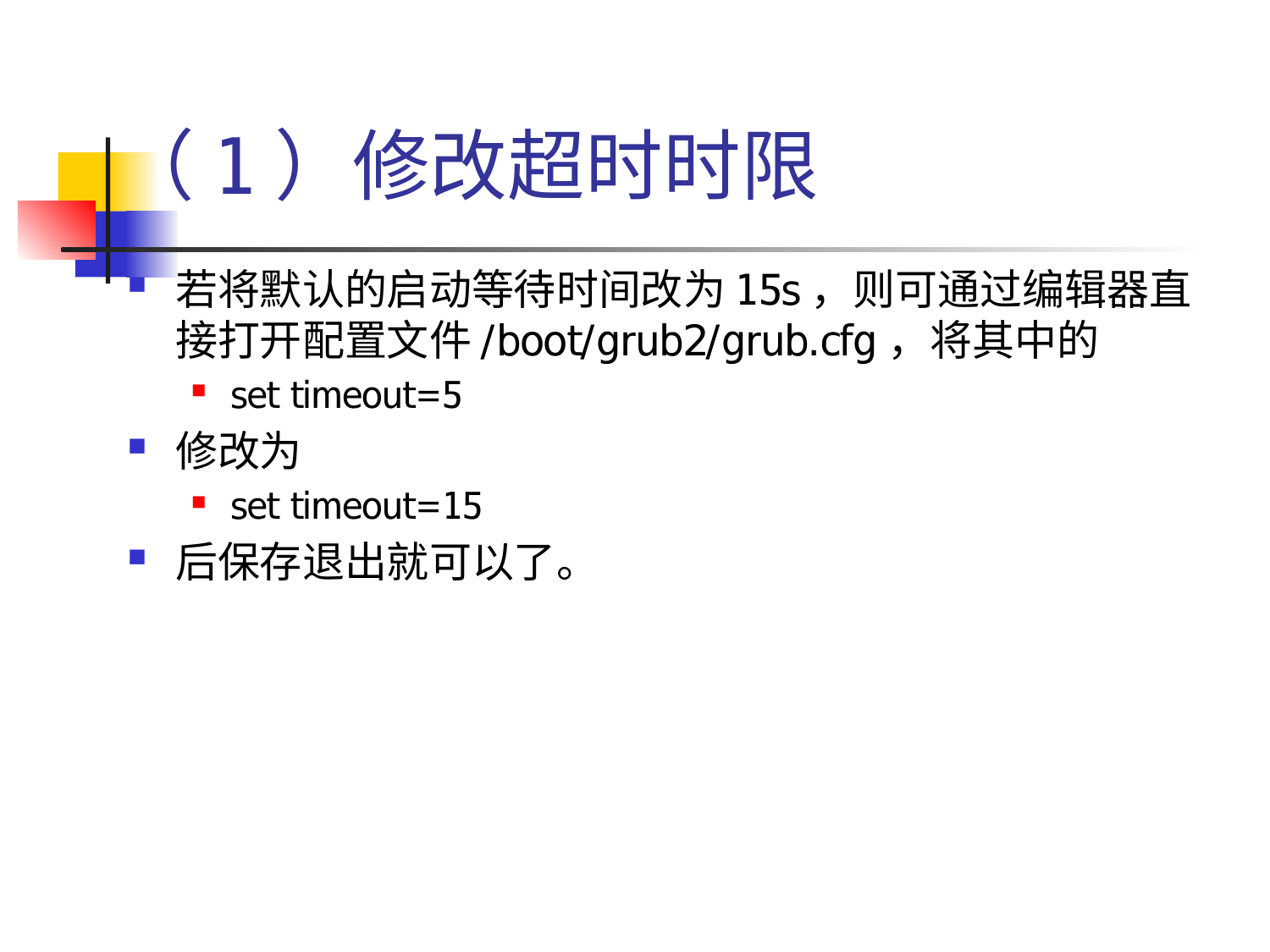

# （1）修改超时时限
若将默认的启动等待时间改为15s，则可通过编辑器直接打开配置文件/boot/grub2/grub.cfg，将其中的
set timeout=5
修改为
set timeout=15
后保存退出就可以了。